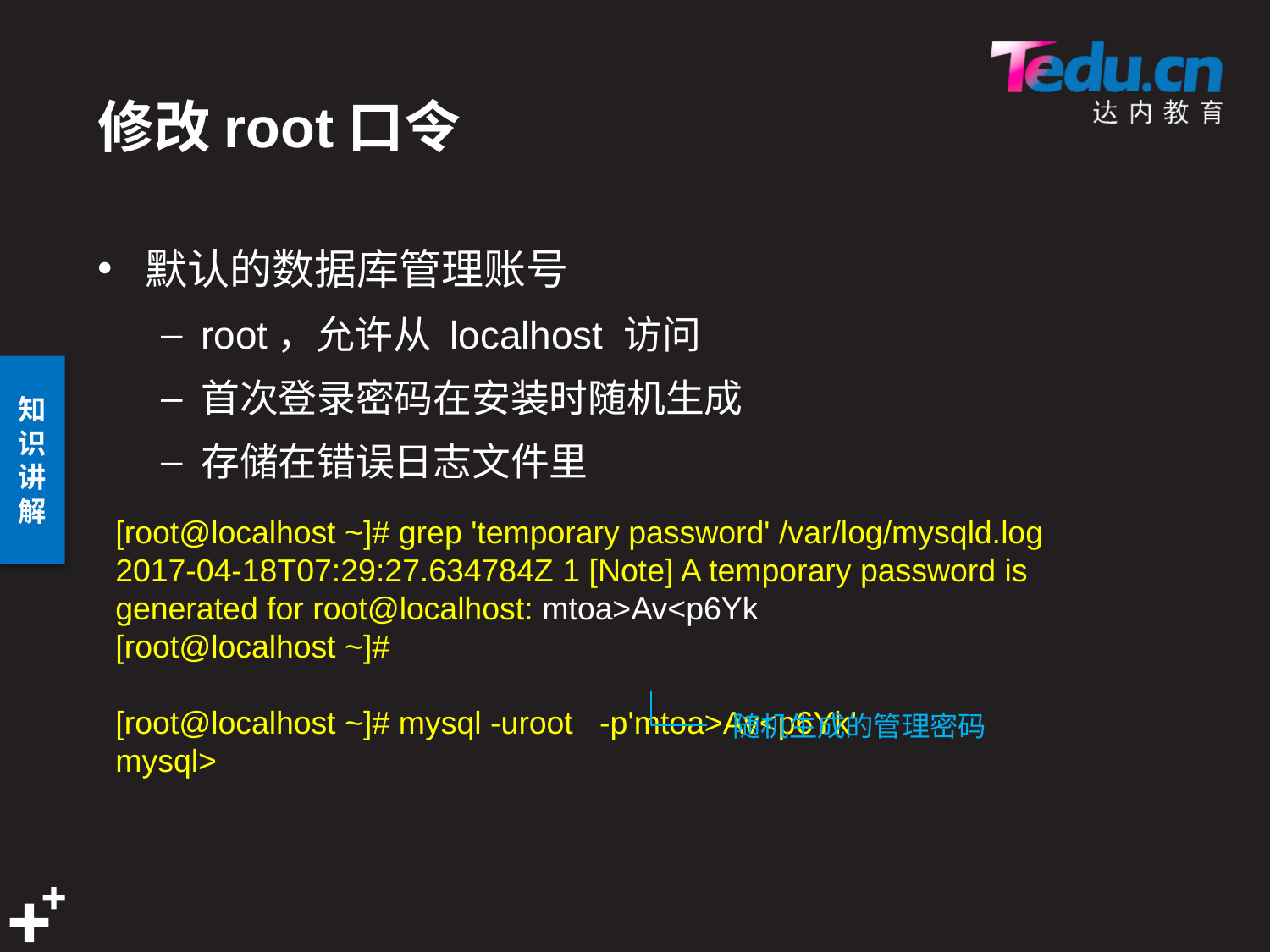

# 修改root口令
默认的数据库管理账号
root，允许从 localhost 访问
首次登录密码在安装时随机生成
存储在错误日志文件里

[root@localhost ~]# grep 'temporary password' /var/log/mysqld.log
2017-04-18T07:29:27.634784Z 1 [Note] A temporary password is generated for root@localhost: mtoa>Av<p6Yk
[root@localhost ~]#

[root@localhost ~]# mysql -uroot   -p'mtoa>Av<p6Yk’
mysql>

随机生成的管理密码